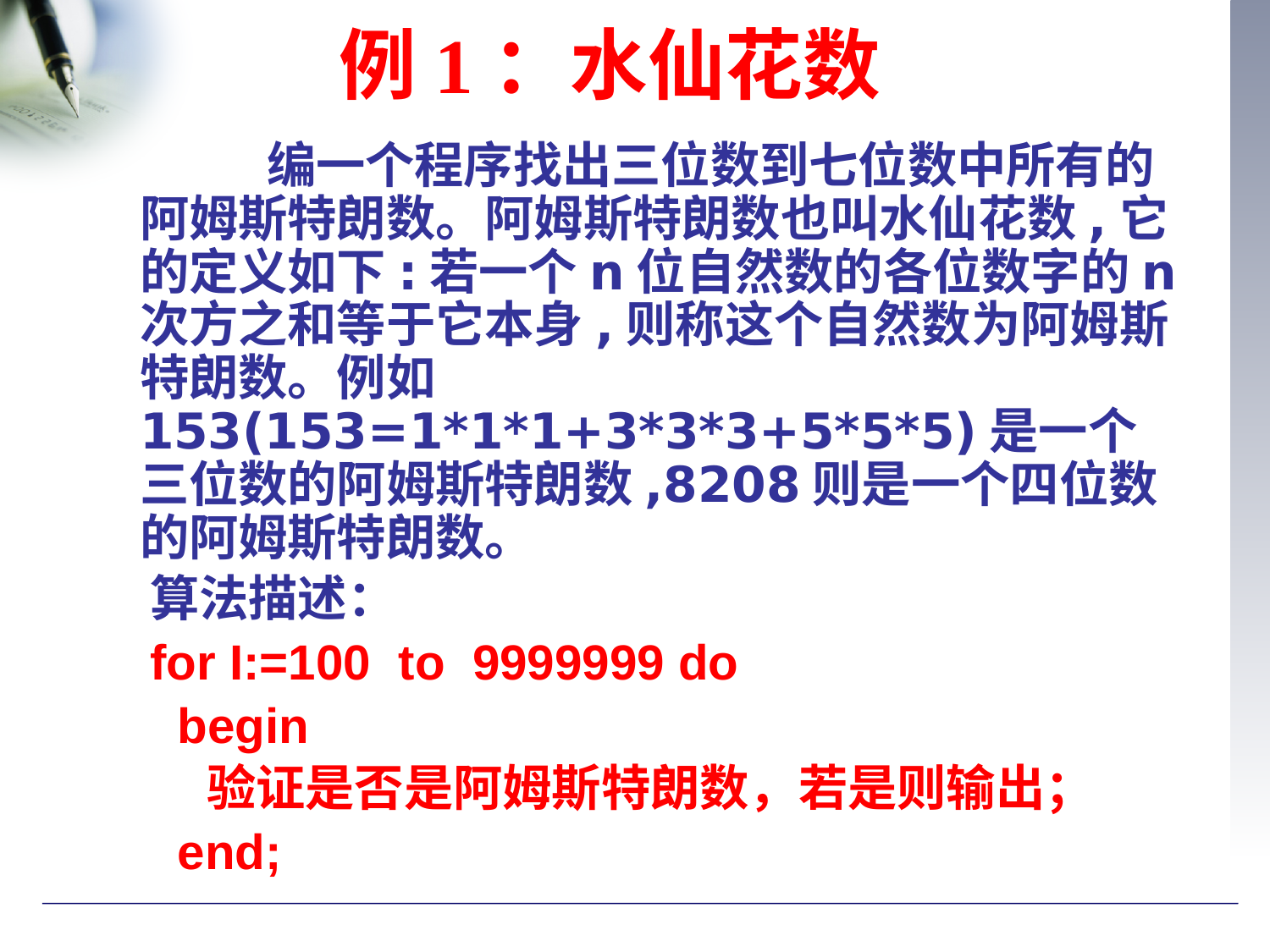

# 例1：水仙花数
		编一个程序找出三位数到七位数中所有的阿姆斯特朗数。阿姆斯特朗数也叫水仙花数,它的定义如下:若一个n位自然数的各位数字的n次方之和等于它本身,则称这个自然数为阿姆斯特朗数。例如153(153=1*1*1+3*3*3+5*5*5)是一个三位数的阿姆斯特朗数,8208则是一个四位数的阿姆斯特朗数。
算法描述：
for I:=100  to  9999999 do
  begin
    验证是否是阿姆斯特朗数，若是则输出；
  end;